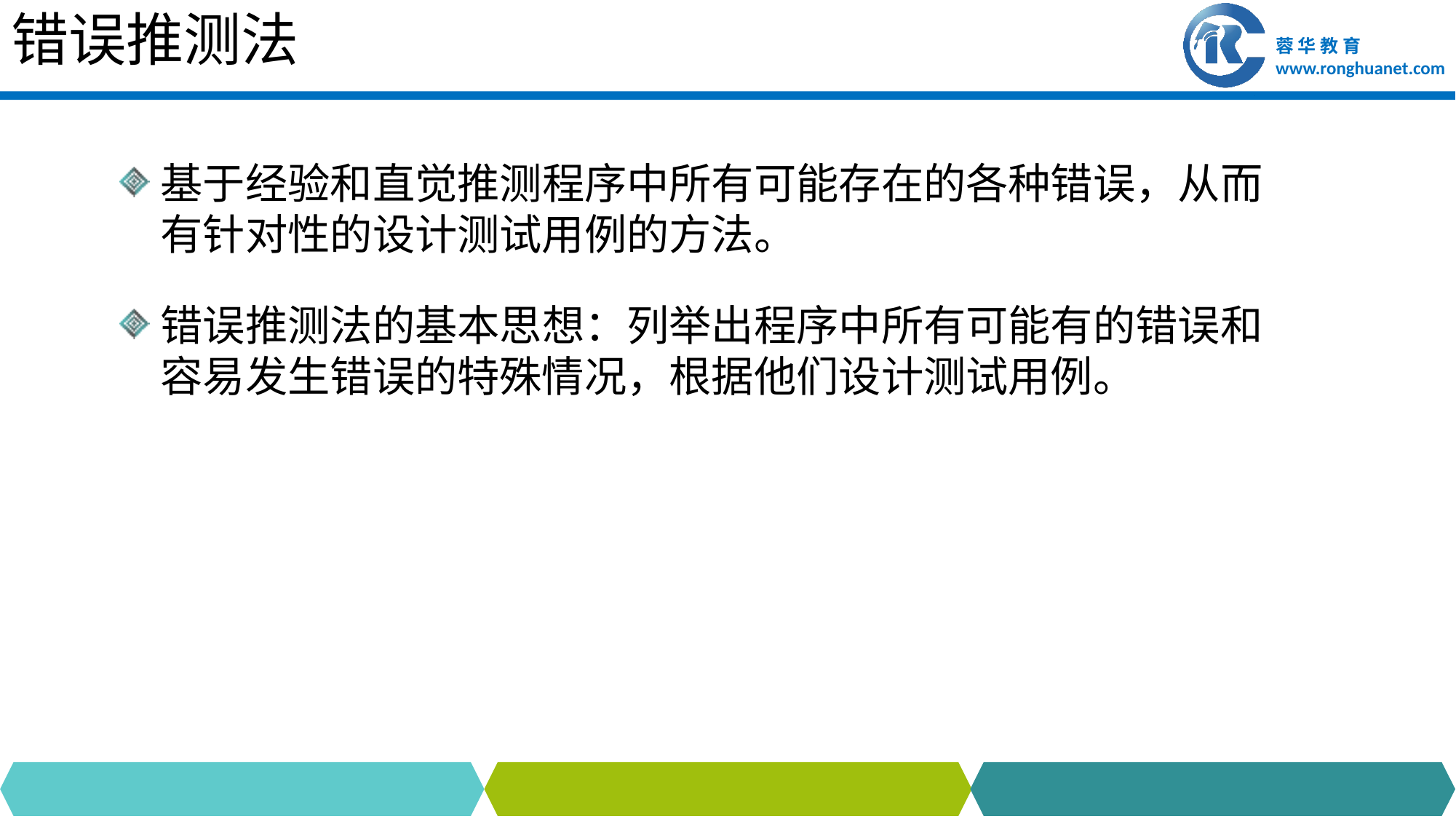

# 错误推测法
基于经验和直觉推测程序中所有可能存在的各种错误，从而有针对性的设计测试用例的方法。

错误推测法的基本思想：列举出程序中所有可能有的错误和容易发生错误的特殊情况，根据他们设计测试用例。